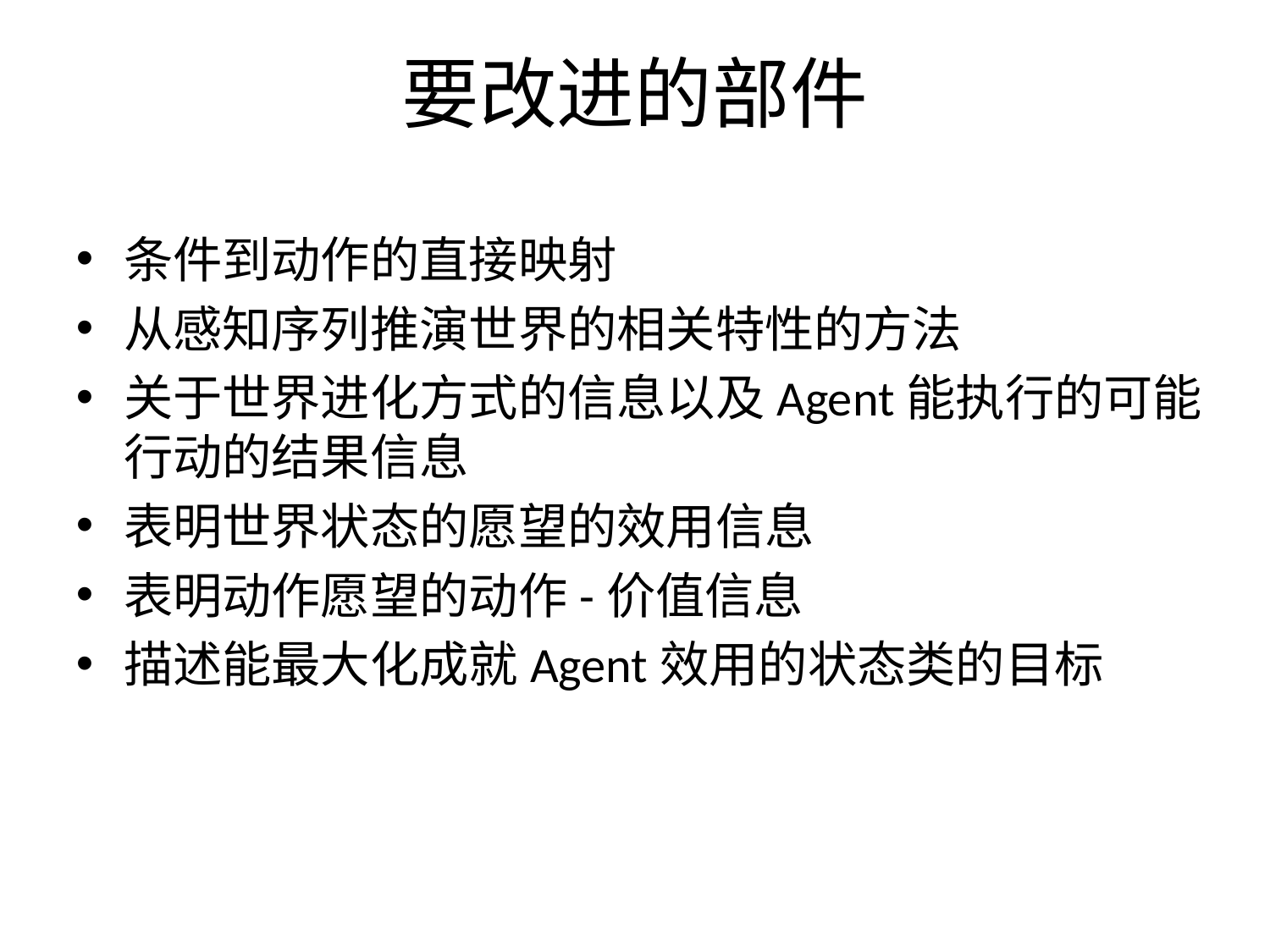

要改进的部件
条件到动作的直接映射
从感知序列推演世界的相关特性的方法
关于世界进化方式的信息以及Agent能执行的可能行动的结果信息
表明世界状态的愿望的效用信息
表明动作愿望的动作-价值信息
描述能最大化成就Agent效用的状态类的目标